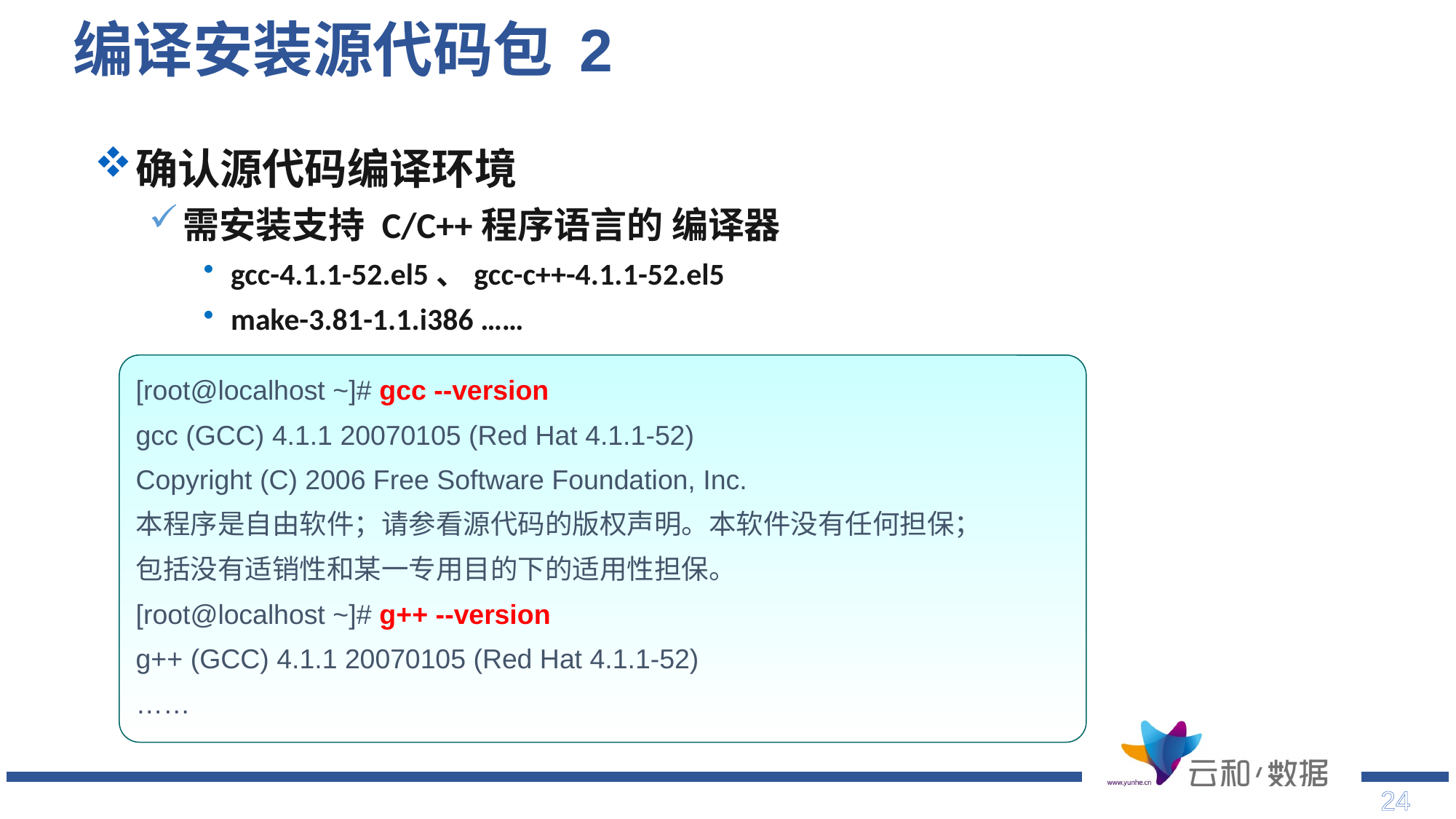

# 编译安装源代码包 2
确认源代码编译环境
需安装支持 C/C++程序语言的 编译器
gcc-4.1.1-52.el5、gcc-c++-4.1.1-52.el5
make-3.81-1.1.i386 ……
[root@localhost ~]# gcc --version
gcc (GCC) 4.1.1 20070105 (Red Hat 4.1.1-52)
Copyright (C) 2006 Free Software Foundation, Inc.
本程序是自由软件；请参看源代码的版权声明。本软件没有任何担保；
包括没有适销性和某一专用目的下的适用性担保。
[root@localhost ~]# g++ --version
g++ (GCC) 4.1.1 20070105 (Red Hat 4.1.1-52)
……